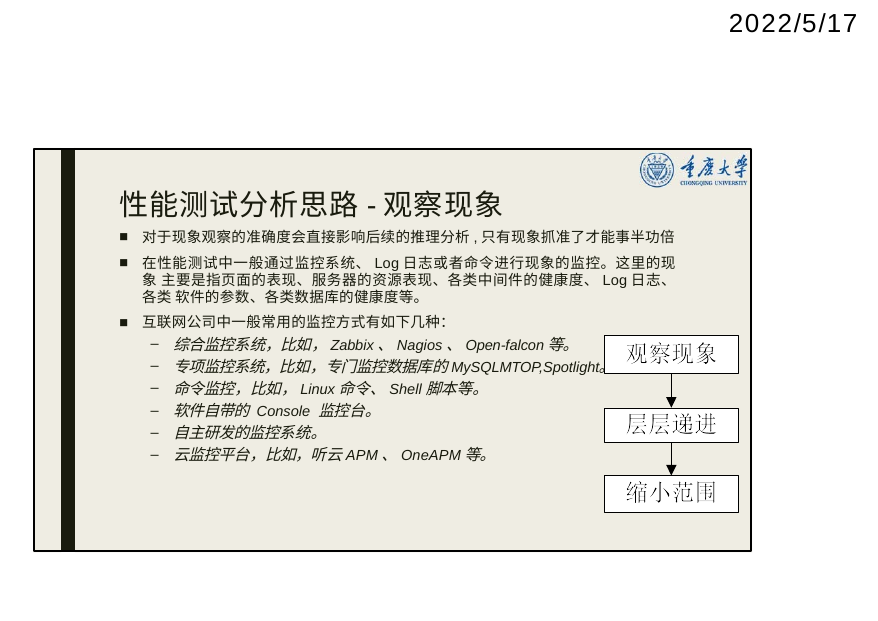

# 2022/5/17

性能测试分析思路-观察现象
对于现象观察的准确度会直接影响后续的推理分析,只有现象抓准了才能事半功倍
在性能测试中一般通过监控系统、Log日志或者命令进行现象的监控。这里的现象 主要是指页面的表现、服务器的资源表现、各类中间件的健康度、Log日志、各类 软件的参数、各类数据库的健康度等。
互联网公司中一般常用的监控方式有如下几种：
综合监控系统，比如，Zabbix、Nagios、Open-falcon等。
专项监控系统，比如，专门监控数据库的MySQLMTOP,Spotlight等
命令监控，比如，Linux命令、Shell脚本等。
软件自带的 Console 监控台。
自主研发的监控系统。
云监控平台，比如，听云APM、OneAPM等。

。